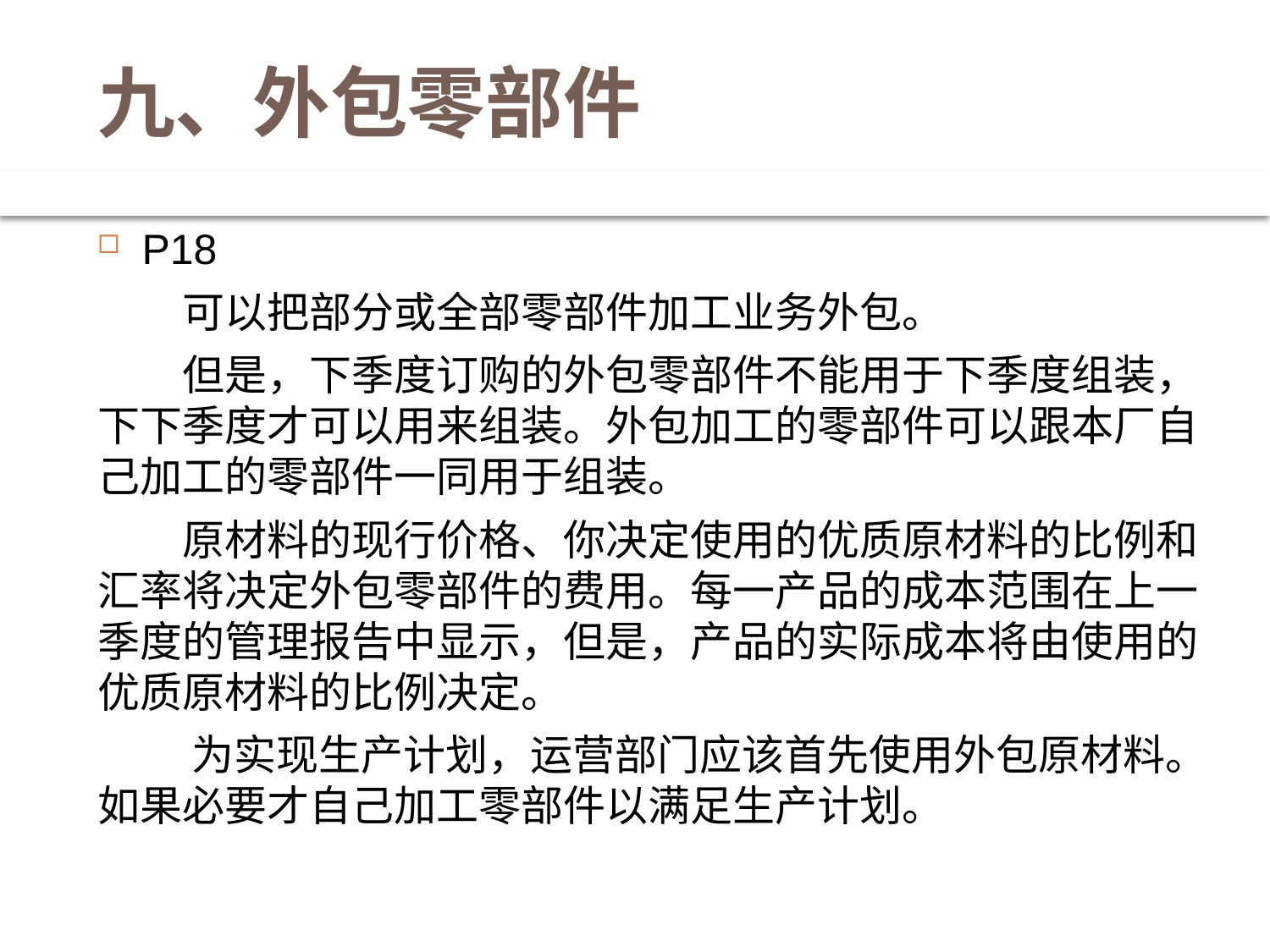

# 九、外包零部件
P18
　　可以把部分或全部零部件加工业务外包。
　　但是，下季度订购的外包零部件不能用于下季度组装，下下季度才可以用来组装。外包加工的零部件可以跟本厂自己加工的零部件一同用于组装。
　　原材料的现行价格、你决定使用的优质原材料的比例和汇率将决定外包零部件的费用。每一产品的成本范围在上一季度的管理报告中显示，但是，产品的实际成本将由使用的优质原材料的比例决定。
　　 为实现生产计划，运营部门应该首先使用外包原材料。如果必要才自己加工零部件以满足生产计划。